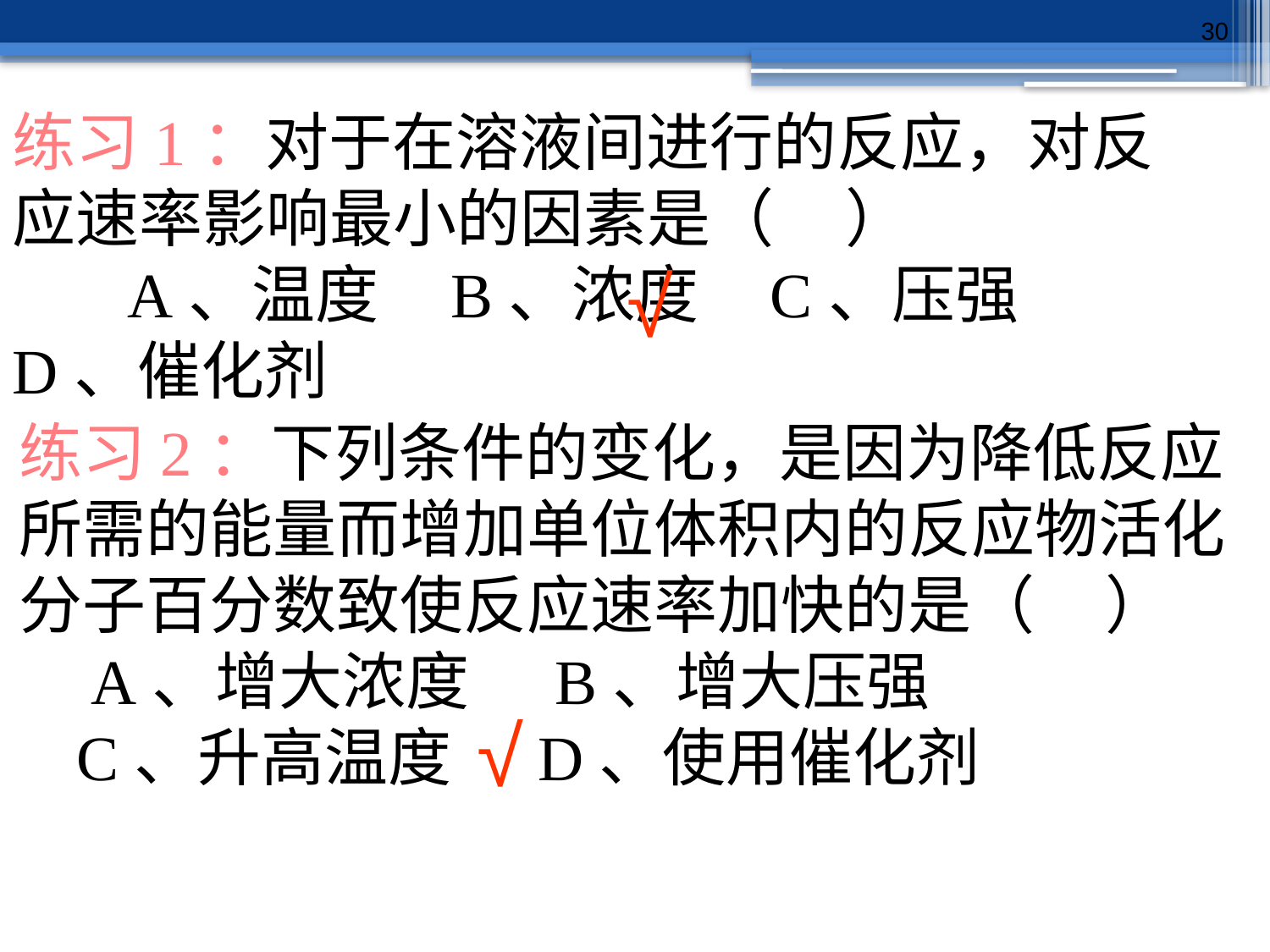

30
练习1：对于在溶液间进行的反应，对反应速率影响最小的因素是（     ）                             A、温度    B、浓度    C、压强    D、催化剂
√
练习2：下列条件的变化，是因为降低反应所需的能量而增加单位体积内的反应物活化分子百分数致使反应速率加快的是（     ）          A、增大浓度     B、增大压强                          C、升高温度     D、使用催化剂
√